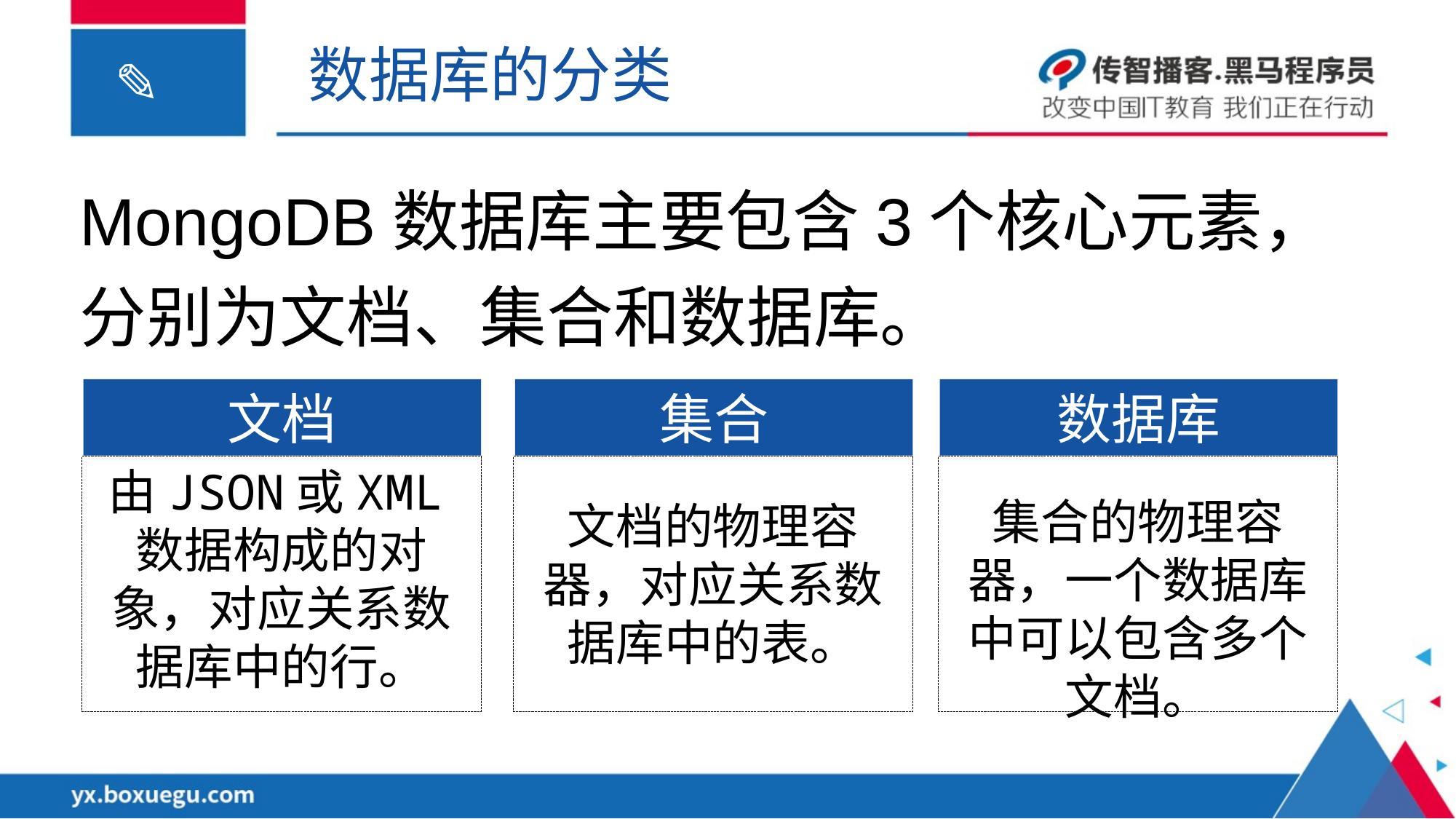

数据库的分类
MongoDB数据库主要包含3个核心元素，分别为文档、集合和数据库。
文档
集合
数据库

由JSON或XML数据构成的对象，对应关系数据库中的行。

集合的物理容器，一个数据库中可以包含多个文档。
文档的物理容器，对应关系数据库中的表。